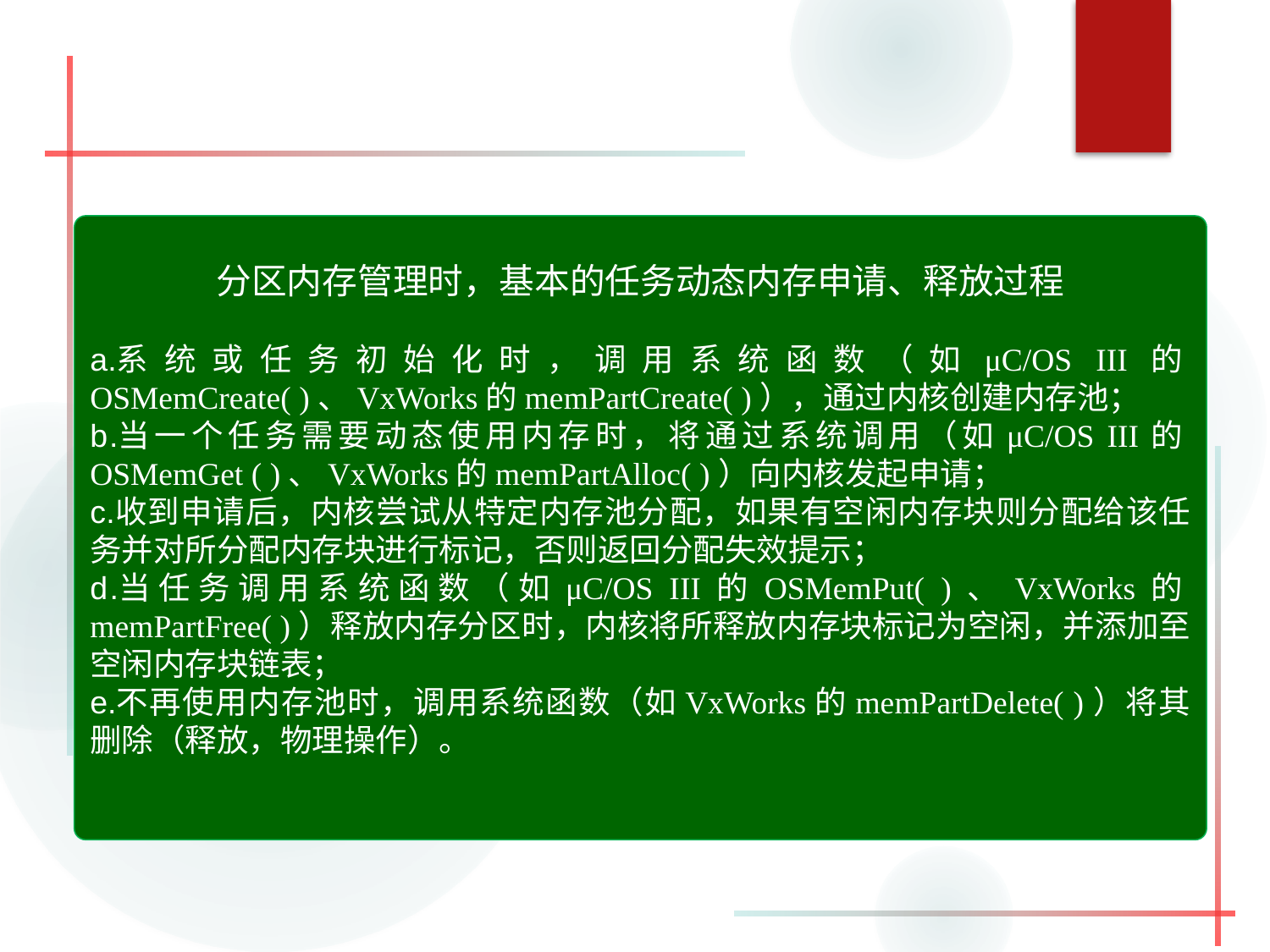

69
分区内存管理时，基本的任务动态内存申请、释放过程

系统或任务初始化时，调用系统函数（如μC/OS III的OSMemCreate( )、VxWorks的memPartCreate( )），通过内核创建内存池；
当一个任务需要动态使用内存时，将通过系统调用（如μC/OS III的OSMemGet ( )、VxWorks的memPartAlloc( )）向内核发起申请；
收到申请后，内核尝试从特定内存池分配，如果有空闲内存块则分配给该任务并对所分配内存块进行标记，否则返回分配失效提示；
当任务调用系统函数（如μC/OS III的OSMemPut( )、VxWorks的memPartFree( )）释放内存分区时，内核将所释放内存块标记为空闲，并添加至空闲内存块链表；
不再使用内存池时，调用系统函数（如VxWorks的memPartDelete( )）将其删除（释放，物理操作）。